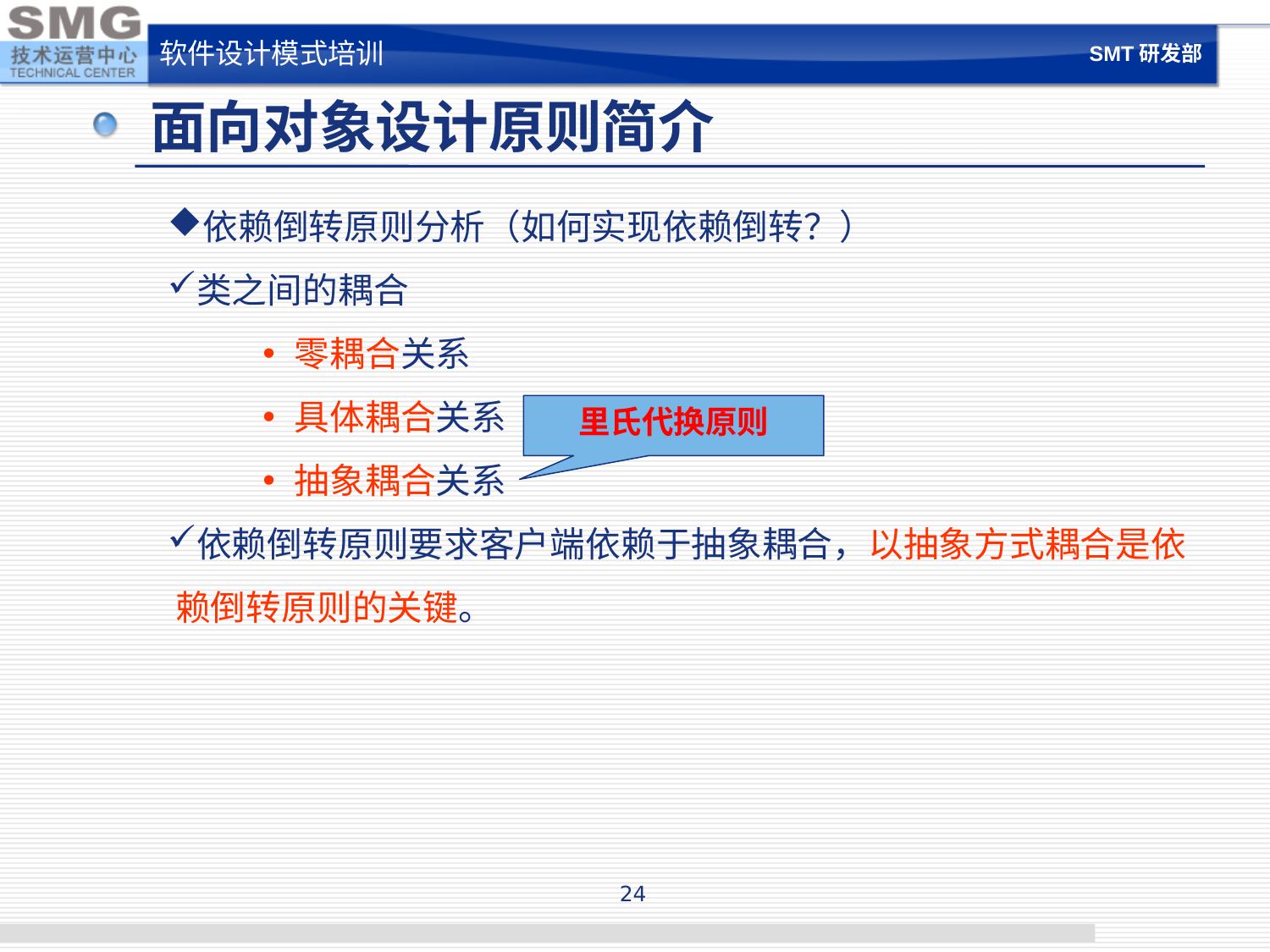

SMT研发部
软件设计模式培训
# 面向对象设计原则简介
依赖倒转原则分析（如何实现依赖倒转？）
类之间的耦合
零耦合关系
具体耦合关系
抽象耦合关系
依赖倒转原则要求客户端依赖于抽象耦合，以抽象方式耦合是依赖倒转原则的关键。

里氏代换原则
24